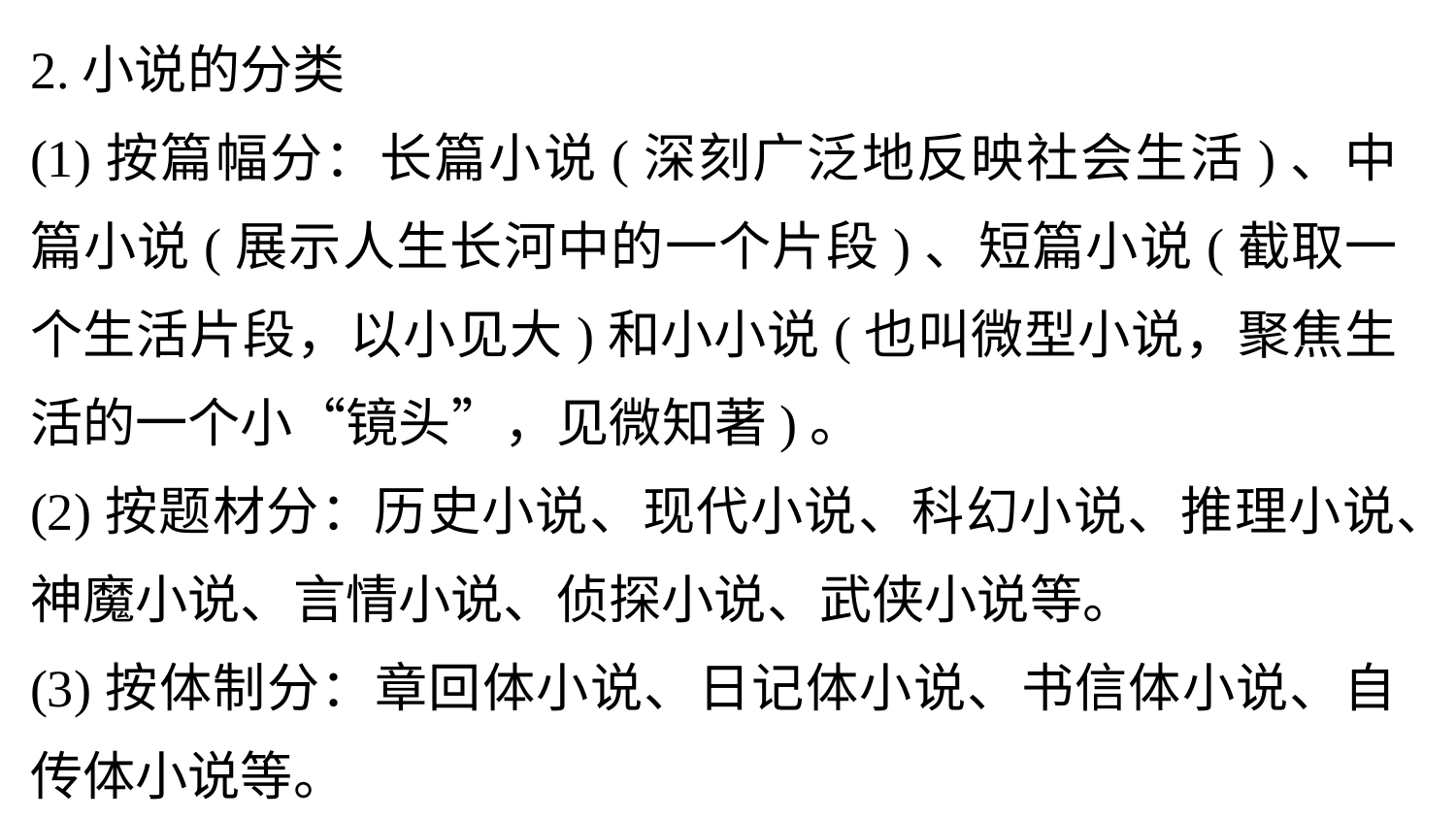

2.小说的分类
(1)按篇幅分：长篇小说(深刻广泛地反映社会生活)、中篇小说(展示人生长河中的一个片段)、短篇小说(截取一个生活片段，以小见大)和小小说(也叫微型小说，聚焦生活的一个小“镜头”，见微知著)。
(2)按题材分：历史小说、现代小说、科幻小说、推理小说、神魔小说、言情小说、侦探小说、武侠小说等。
(3)按体制分：章回体小说、日记体小说、书信体小说、自传体小说等。